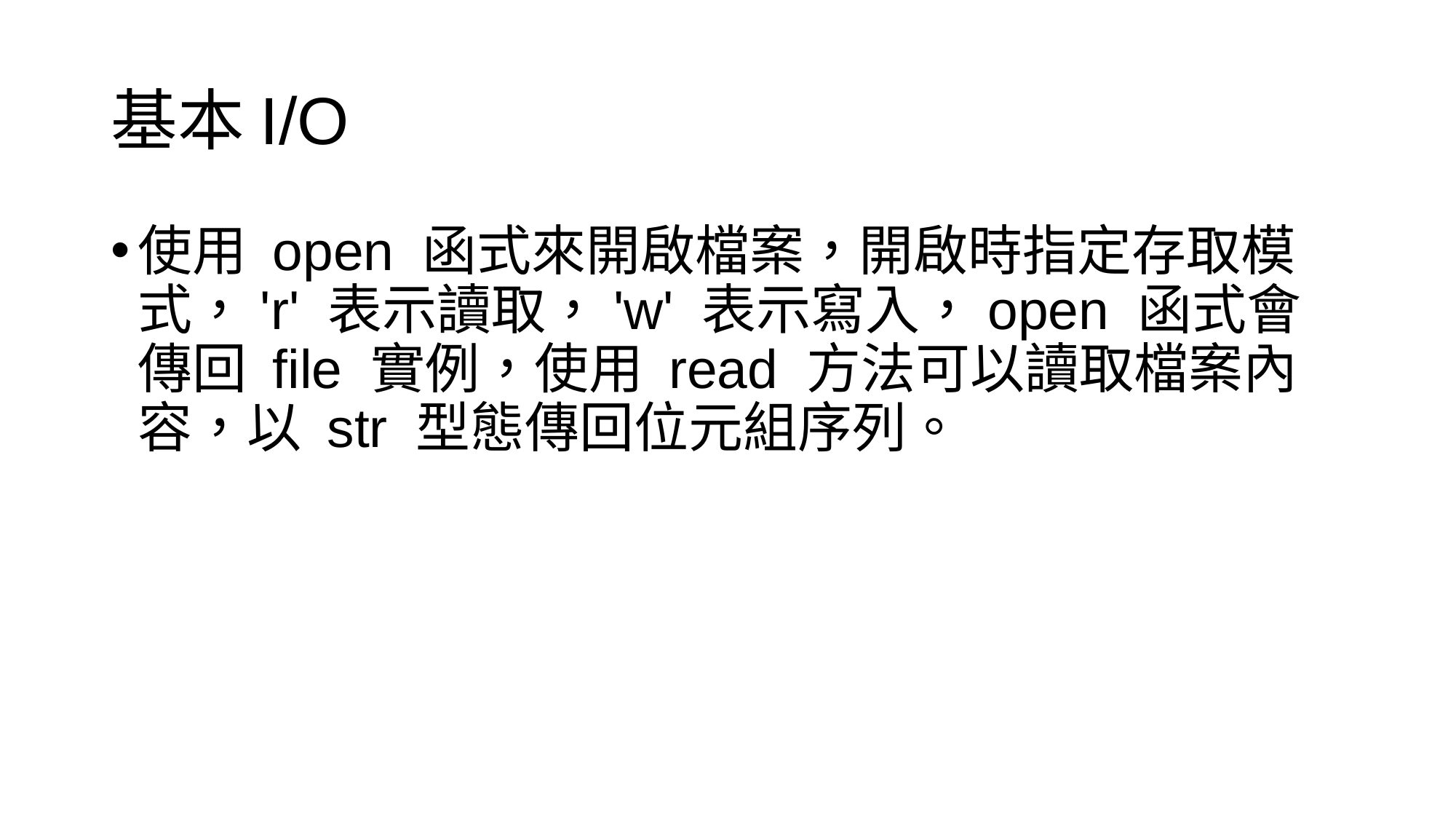

# 基本I/O
使用 open 函式來開啟檔案，開啟時指定存取模式，'r' 表示讀取，'w' 表示寫入，open 函式會傳回 file 實例，使用 read 方法可以讀取檔案內容，以 str 型態傳回位元組序列。